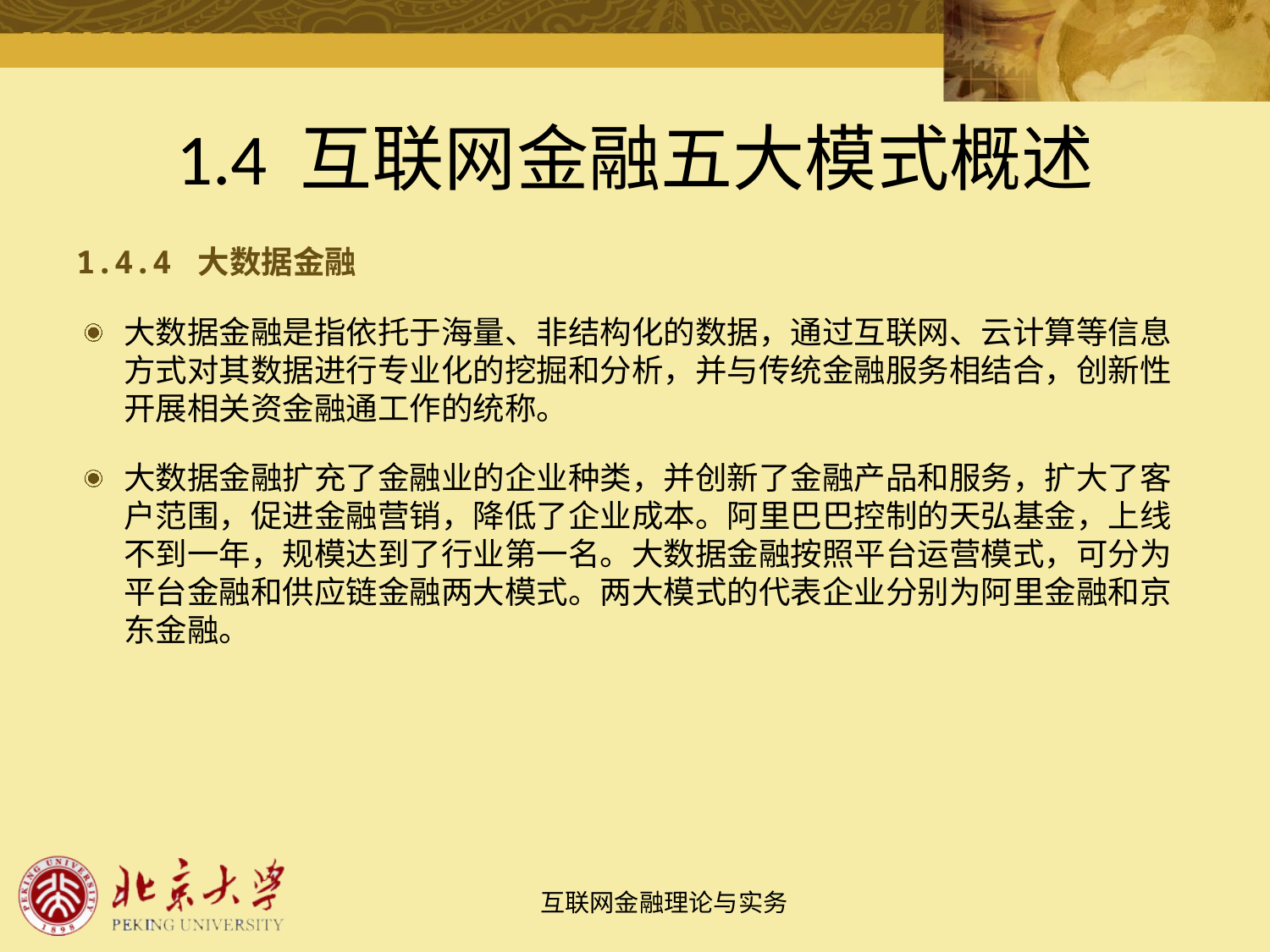

# 1.4 互联网金融五大模式概述
1.4.4 大数据金融
大数据金融是指依托于海量、非结构化的数据，通过互联网、云计算等信息方式对其数据进行专业化的挖掘和分析，并与传统金融服务相结合，创新性开展相关资金融通工作的统称。
大数据金融扩充了金融业的企业种类，并创新了金融产品和服务，扩大了客户范围，促进金融营销，降低了企业成本。阿里巴巴控制的天弘基金，上线不到一年，规模达到了行业第一名。大数据金融按照平台运营模式，可分为平台金融和供应链金融两大模式。两大模式的代表企业分别为阿里金融和京东金融。